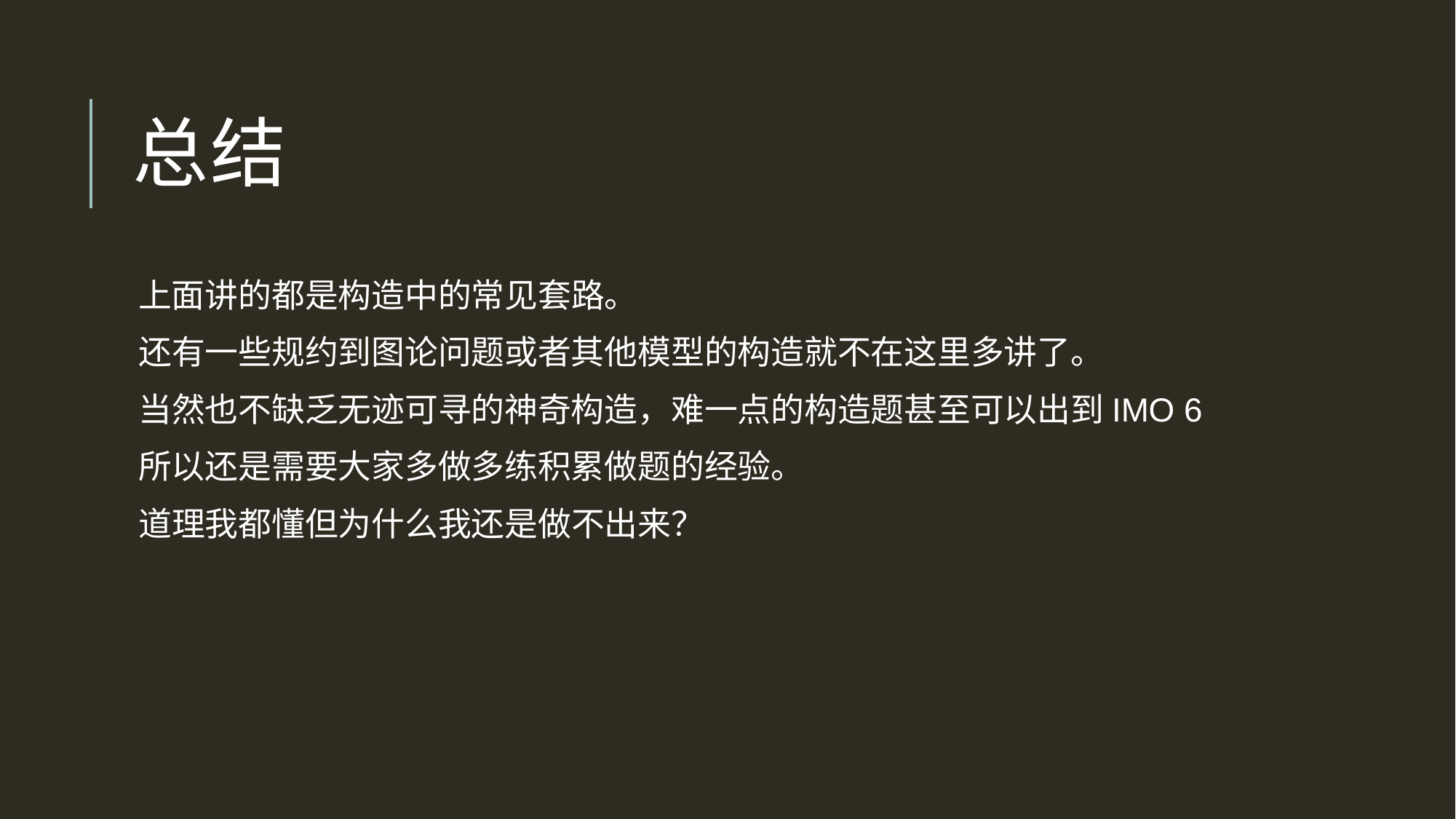

# 总结
上面讲的都是构造中的常见套路。
还有一些规约到图论问题或者其他模型的构造就不在这里多讲了。
当然也不缺乏无迹可寻的神奇构造，难一点的构造题甚至可以出到IMO 6
所以还是需要大家多做多练积累做题的经验。
道理我都懂但为什么我还是做不出来？